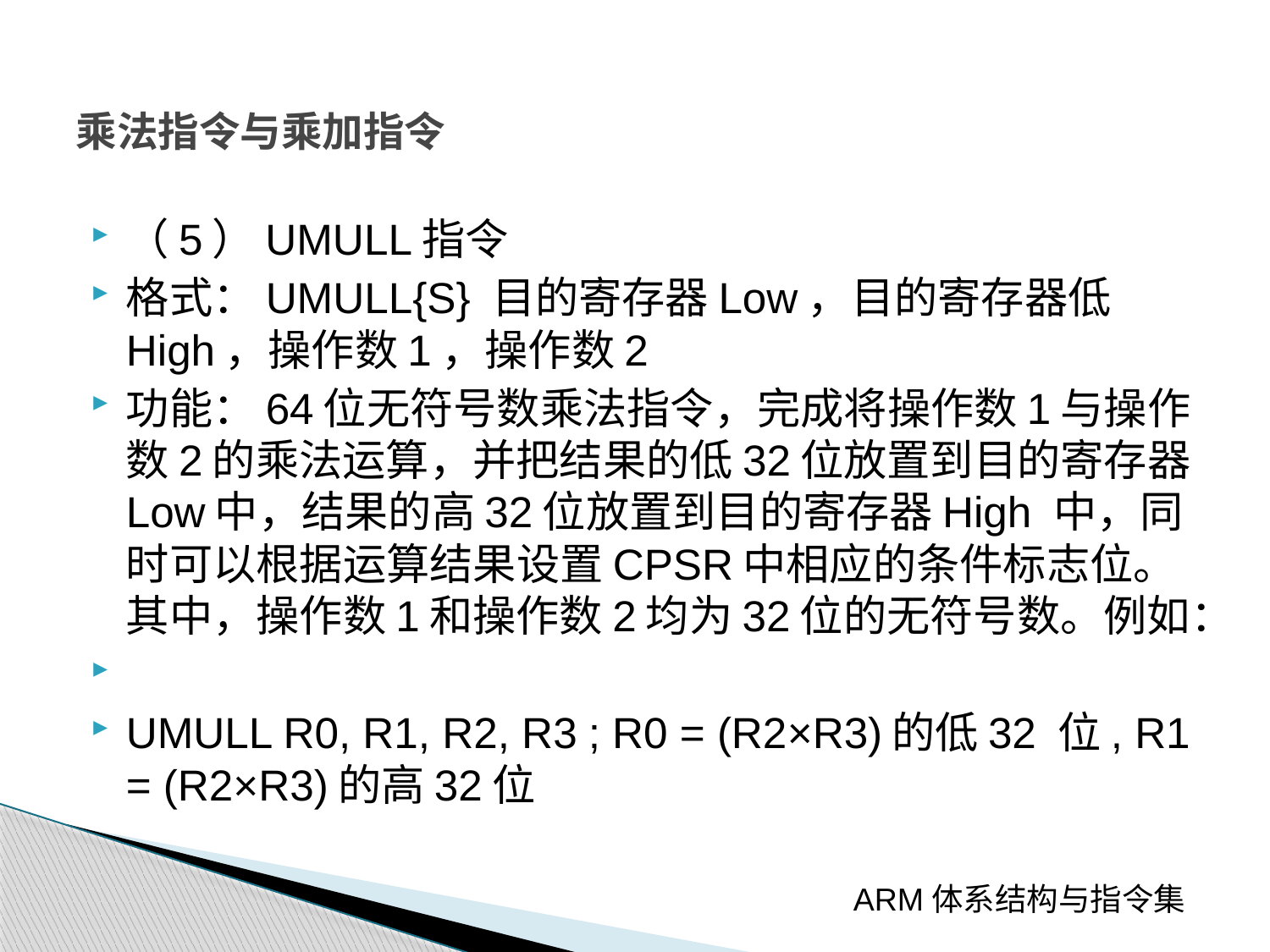

# 乘法指令与乘加指令
（5）UMULL指令
格式：UMULL{S} 目的寄存器Low，目的寄存器低High，操作数1，操作数2
功能：64位无符号数乘法指令，完成将操作数1与操作数2的乘法运算，并把结果的低32位放置到目的寄存器Low中，结果的高32位放置到目的寄存器High 中，同时可以根据运算结果设置CPSR中相应的条件标志位。其中，操作数1和操作数2均为32位的无符号数。例如：

UMULL R0, R1, R2, R3	; R0 = (R2×R3)的低32 位, R1 = (R2×R3)的高32位

            ARM体系结构与指令集